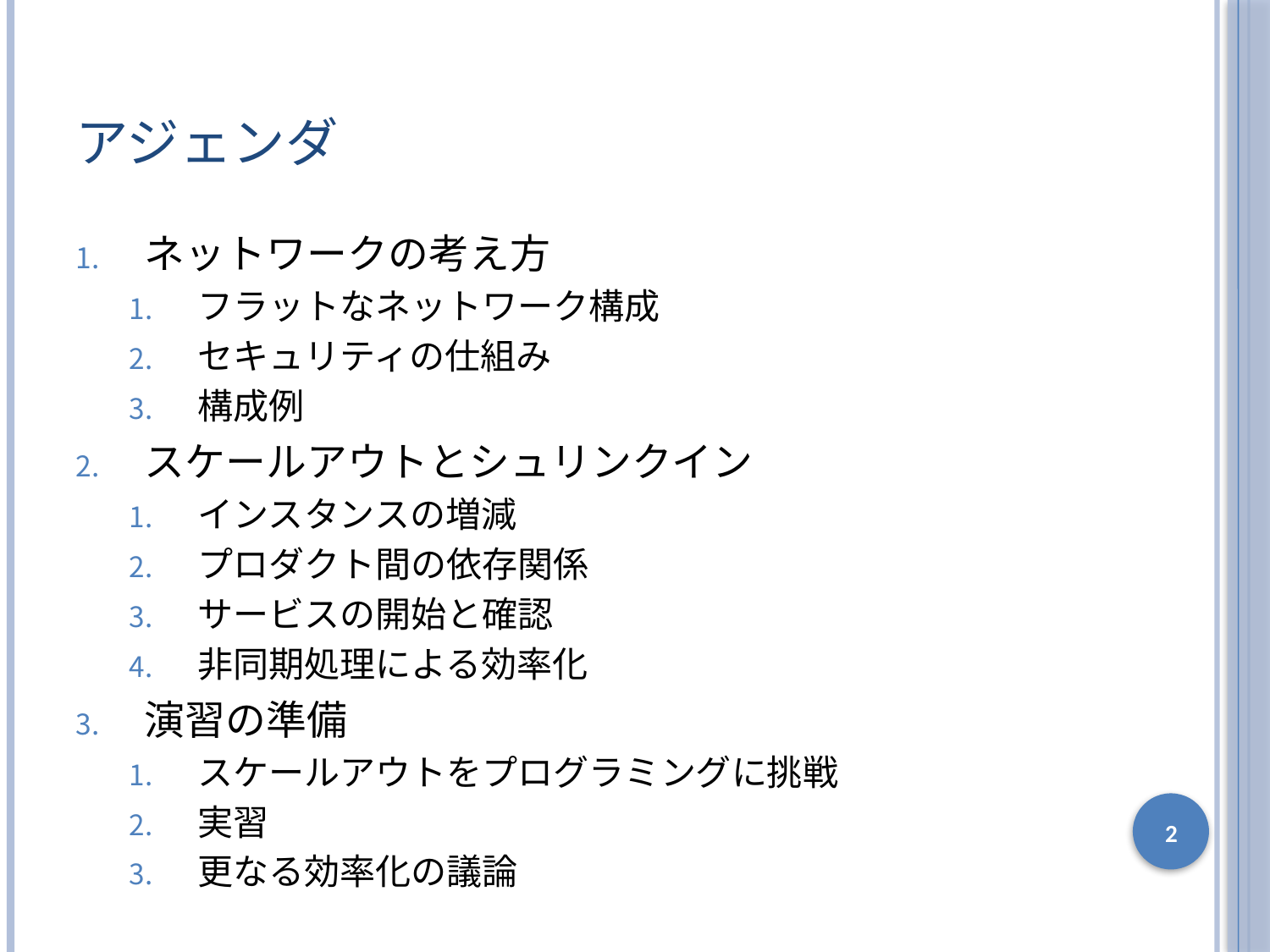

# アジェンダ
ネットワークの考え方
フラットなネットワーク構成
セキュリティの仕組み
構成例
スケールアウトとシュリンクイン
インスタンスの増減
プロダクト間の依存関係
サービスの開始と確認
非同期処理による効率化
演習の準備
スケールアウトをプログラミングに挑戦
実習
更なる効率化の議論
2